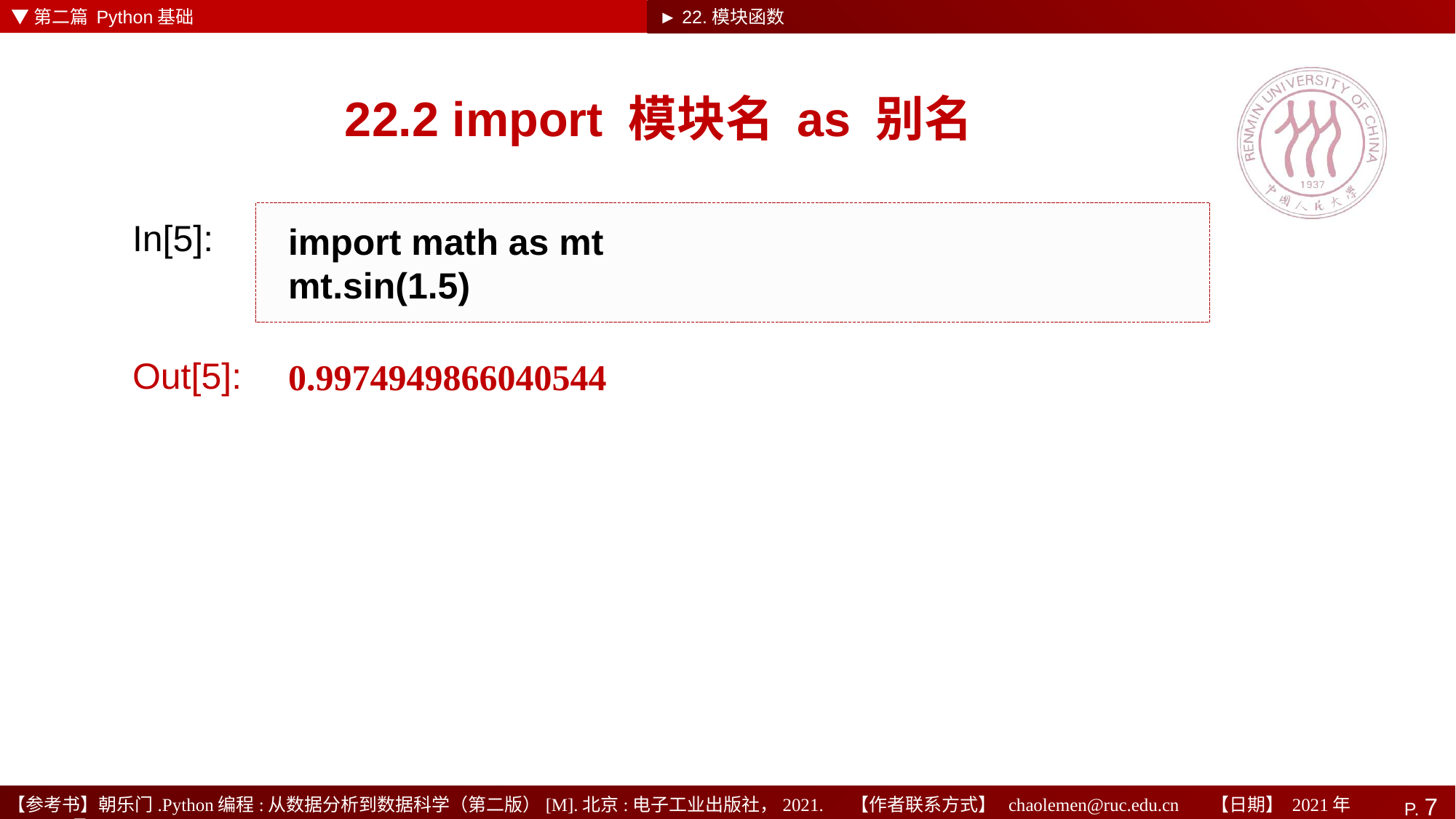

▼第二篇 Python基础
► 22.模块函数
# 22.2 import 模块名 as 别名
import math as mt
mt.sin(1.5)
In[5]:
0.9974949866040544
Out[5]: